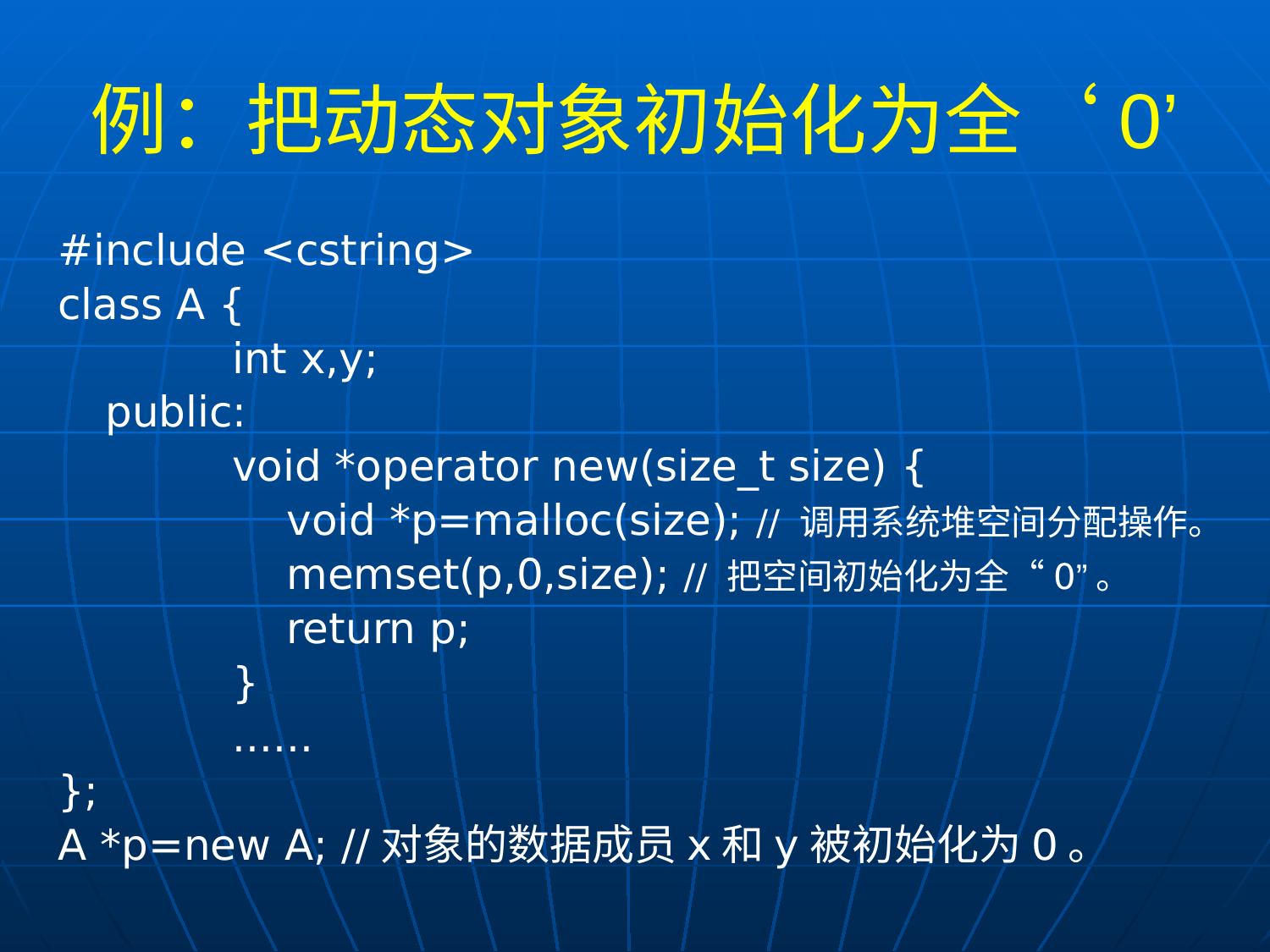

# 例：把动态对象初始化为全‘0’
#include <cstring>
class A {
		int x,y;
	public:
		void *operator new(size_t size) {
		    void *p=malloc(size); // 调用系统堆空间分配操作。
		    memset(p,0,size); // 把空间初始化为全“0”。
		    return p;
		}
		......
};
A *p=new A; //对象的数据成员x和y被初始化为0。